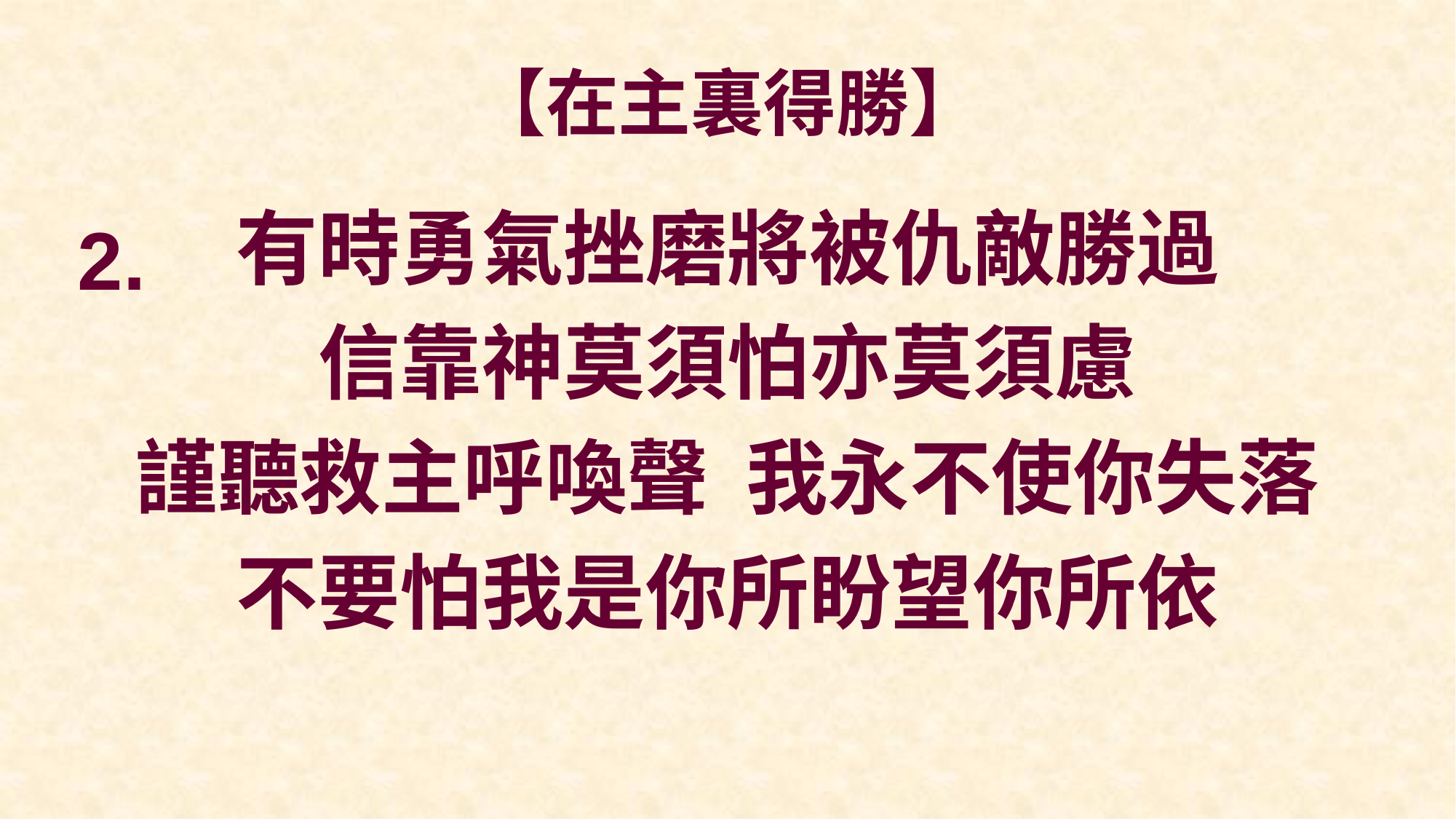

# 【在主裏得勝】
有時勇氣挫磨將被仇敵勝過
信靠神莫須怕亦莫須慮
謹聽救主呼喚聲  我永不使你失落
不要怕我是你所盼望你所依
2.